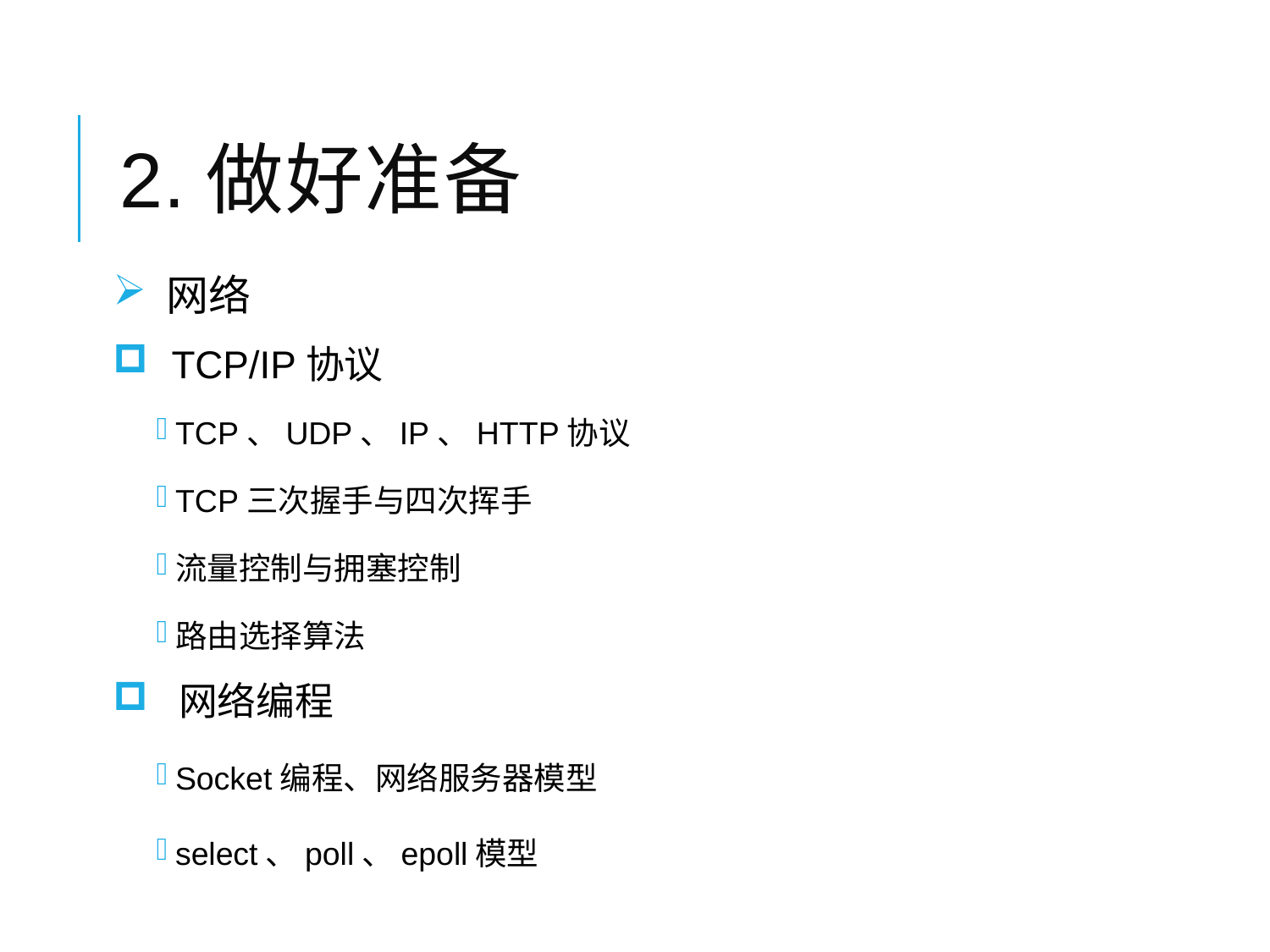

# 2.做好准备
 网络
 TCP/IP协议
TCP、UDP、IP、HTTP协议
TCP三次握手与四次挥手
流量控制与拥塞控制
路由选择算法
 网络编程
Socket编程、网络服务器模型
select、poll、epoll模型